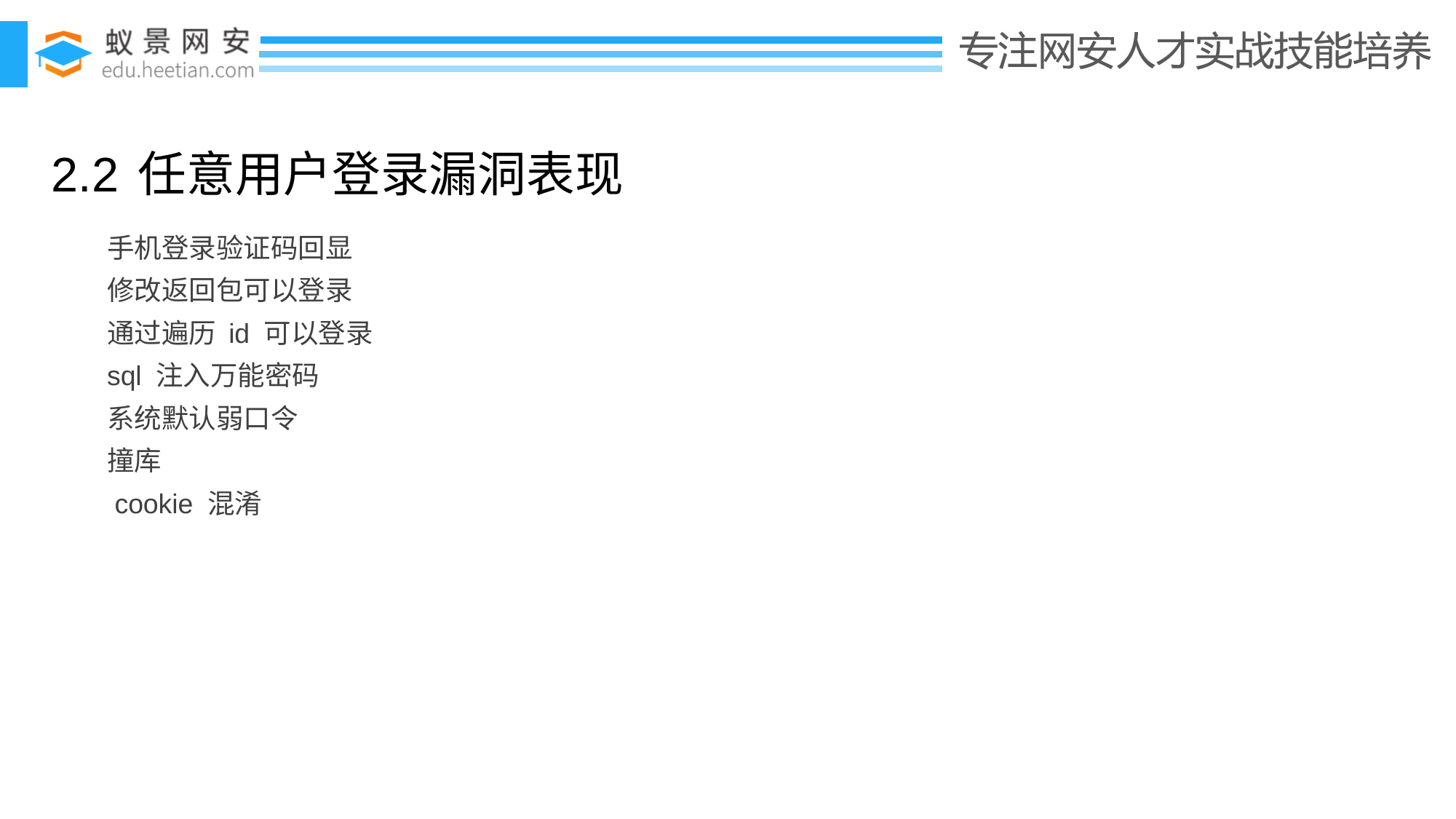

任意用户登录漏洞表现
2.2
手机登录验证码回显
修改返回包可以登录
通过遍历 id 可以登录
sql 注入万能密码
系统默认弱口令
撞库
 cookie 混淆